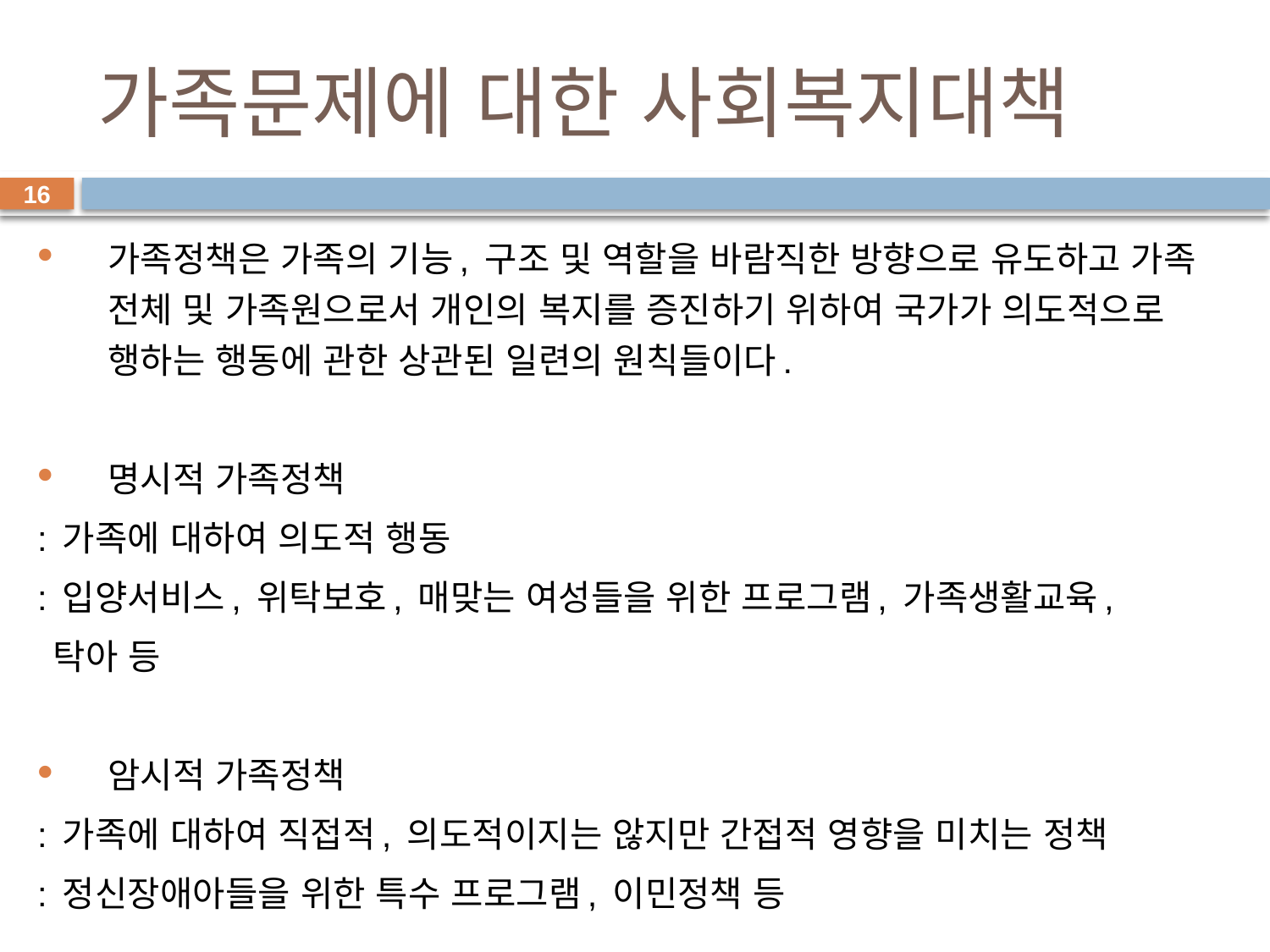

# 가족문제에 대한 사회복지대책
16
가족정책은 가족의 기능, 구조 및 역할을 바람직한 방향으로 유도하고 가족 전체 및 가족원으로서 개인의 복지를 증진하기 위하여 국가가 의도적으로 행하는 행동에 관한 상관된 일련의 원칙들이다.

명시적 가족정책
: 가족에 대하여 의도적 행동
: 입양서비스, 위탁보호, 매맞는 여성들을 위한 프로그램, 가족생활교육,
 탁아 등

암시적 가족정책
: 가족에 대하여 직접적, 의도적이지는 않지만 간접적 영향을 미치는 정책
: 정신장애아들을 위한 특수 프로그램, 이민정책 등